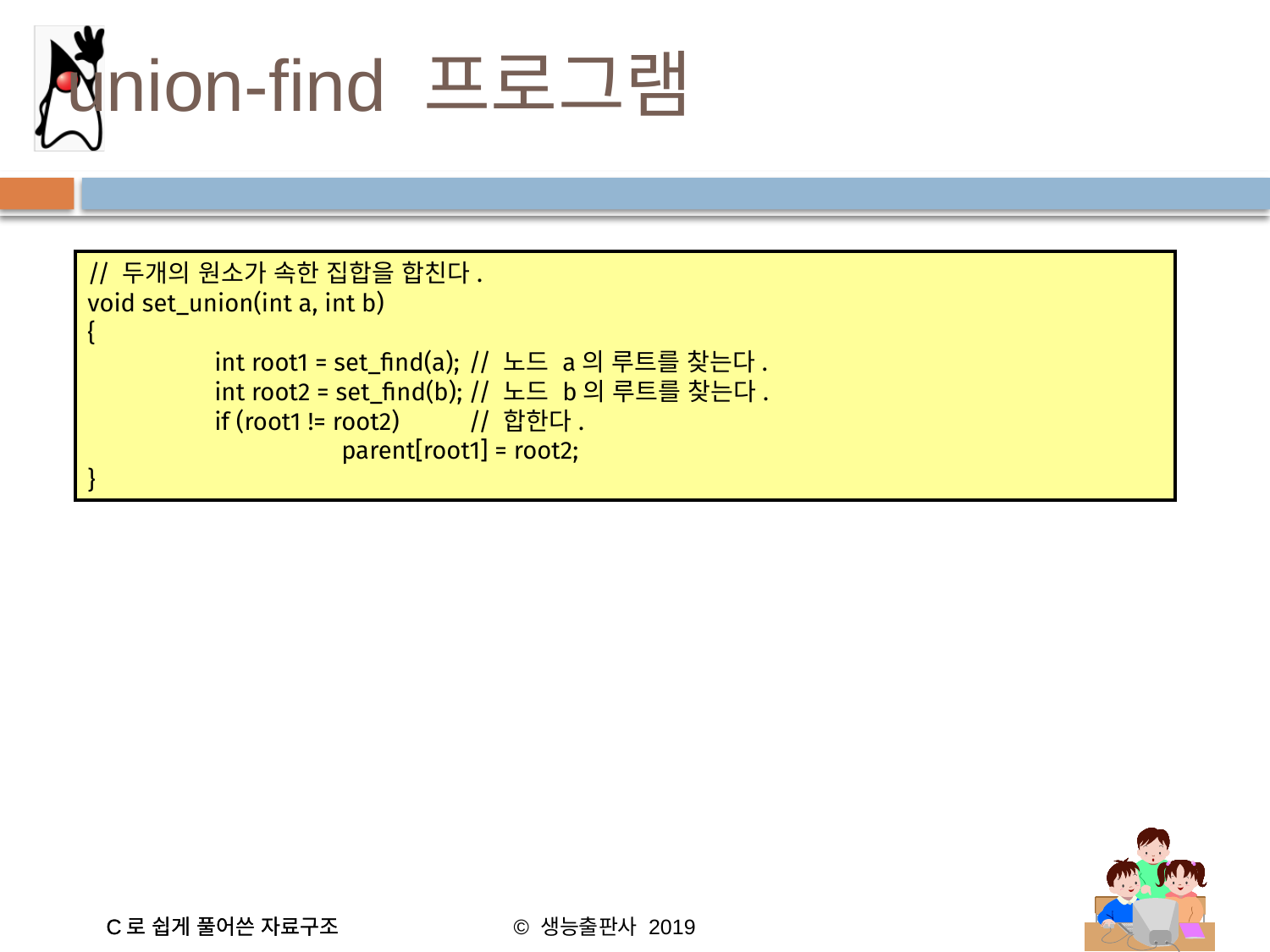

# union-find 프로그램
// 두개의 원소가 속한 집합을 합친다.
void set_union(int a, int b)
{
	int root1 = set_find(a);	// 노드 a의 루트를 찾는다.
	int root2 = set_find(b);	// 노드 b의 루트를 찾는다.
	if (root1 != root2) 	// 합한다.
		parent[root1] = root2;
}